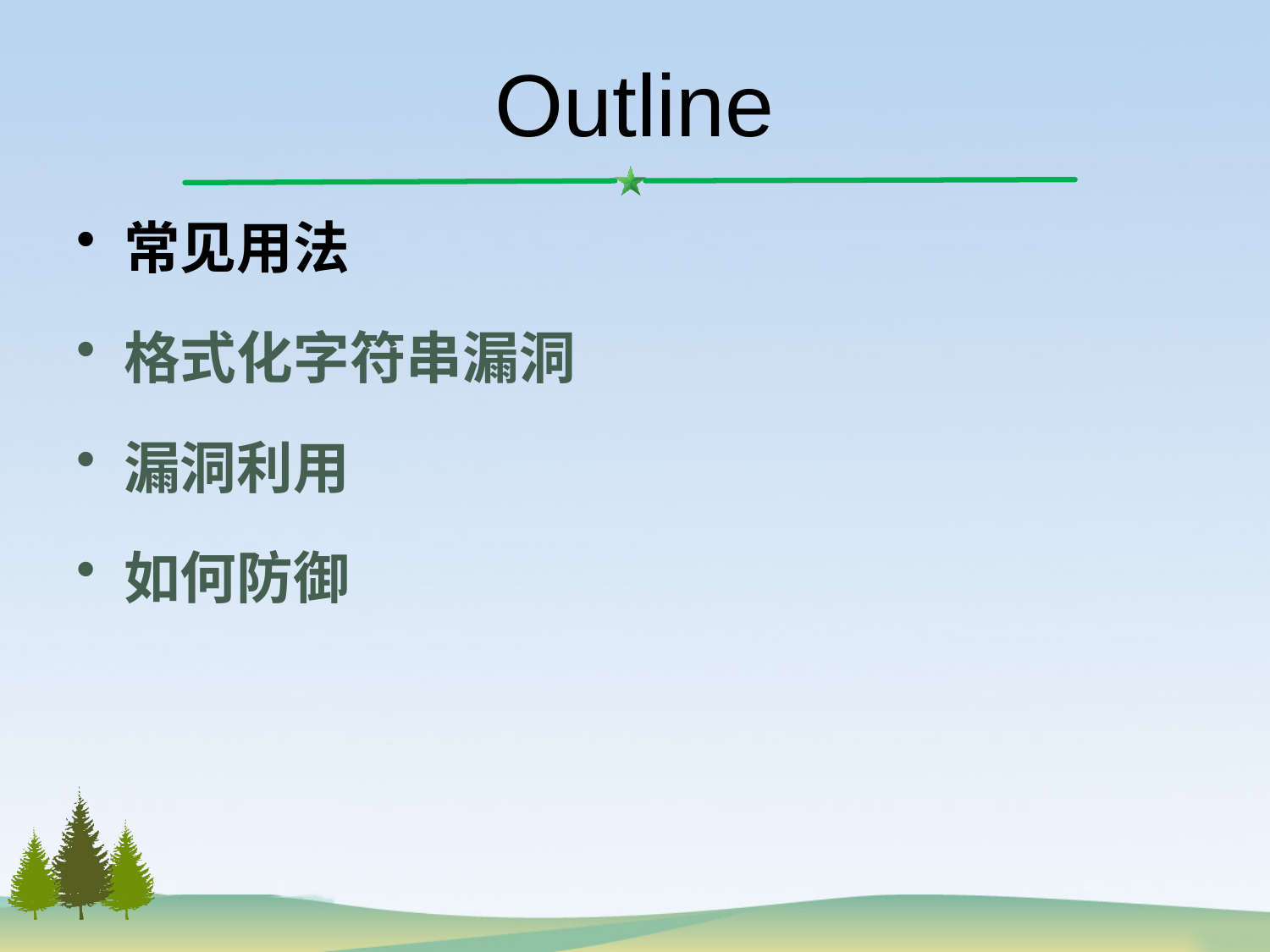

# Outline
常见用法
格式化字符串漏洞
漏洞利用
如何防御

2